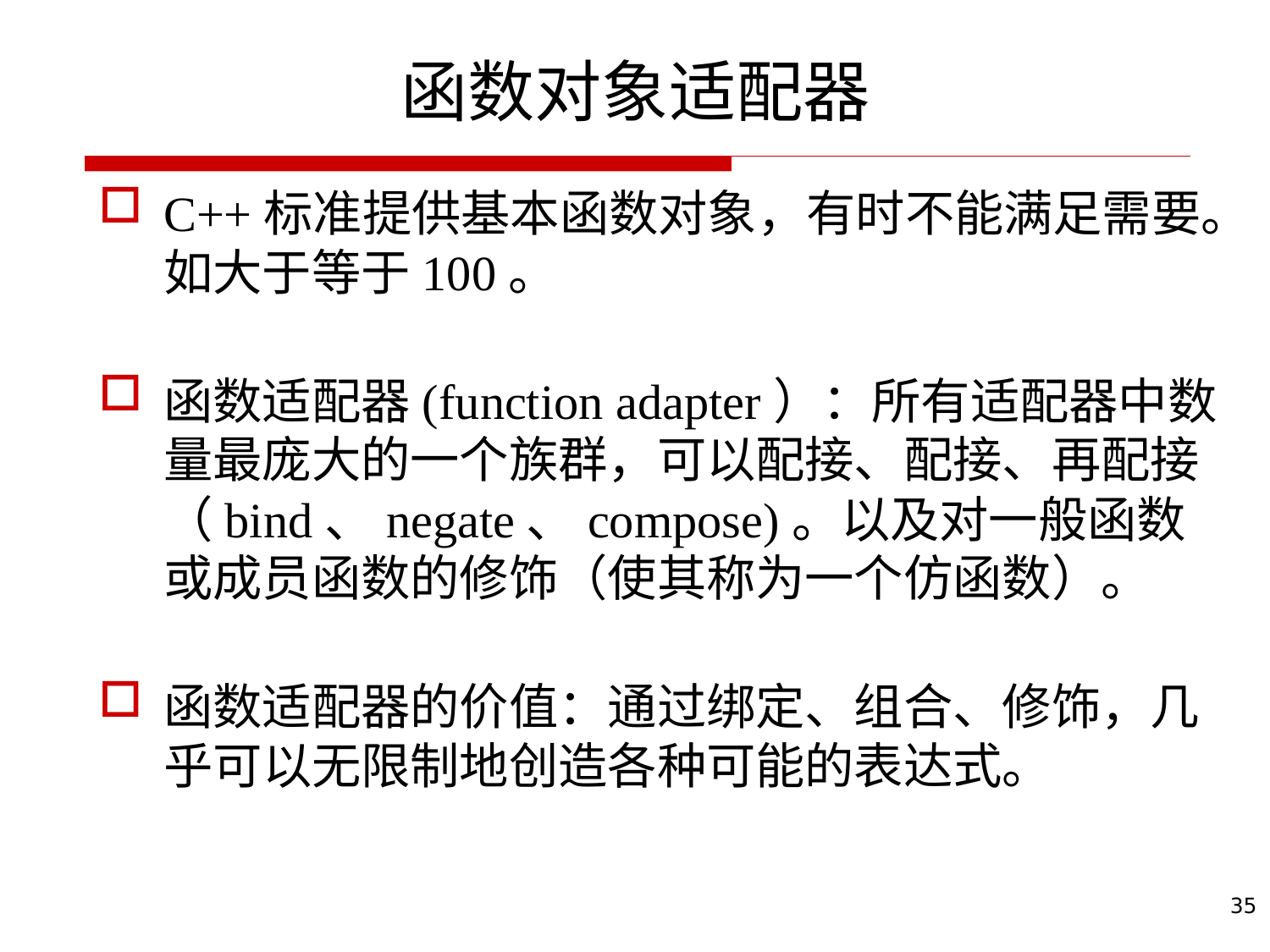

# 函数对象适配器
C++标准提供基本函数对象，有时不能满足需要。如大于等于100。

函数适配器(function adapter）：所有适配器中数量最庞大的一个族群，可以配接、配接、再配接（bind、negate、compose)。以及对一般函数或成员函数的修饰（使其称为一个仿函数）。

函数适配器的价值：通过绑定、组合、修饰，几乎可以无限制地创造各种可能的表达式。

35